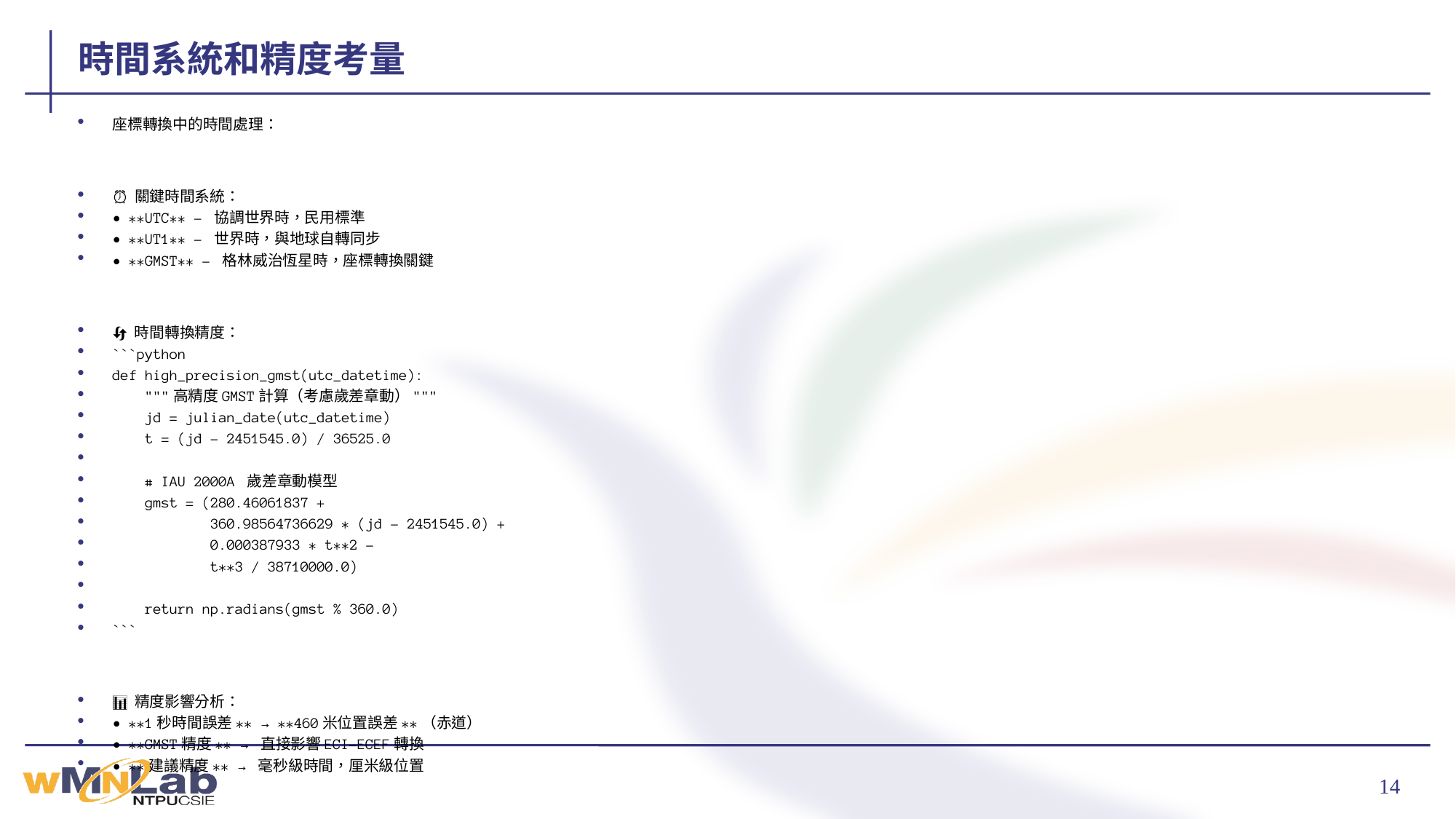

# 時間系統和精度考量
座標轉換中的時間處理：

⏰ 關鍵時間系統：
• **UTC** - 協調世界時，民用標準
• **UT1** - 世界時，與地球自轉同步
• **GMST** - 格林威治恆星時，座標轉換關鍵

🔄 時間轉換精度：
```python
def high_precision_gmst(utc_datetime):
    """高精度GMST計算（考慮歲差章動）"""
    jd = julian_date(utc_datetime)
    t = (jd - 2451545.0) / 36525.0

    # IAU 2000A 歲差章動模型
    gmst = (280.46061837 +
            360.98564736629 * (jd - 2451545.0) +
            0.000387933 * t**2 -
            t**3 / 38710000.0)

    return np.radians(gmst % 360.0)
```

📊 精度影響分析：
• **1秒時間誤差** → **460米位置誤差**（赤道）
• **GMST精度** → 直接影響ECI-ECEF轉換
• **建議精度** → 毫秒級時間，厘米級位置

🎯 實用建議：
• 使用高精度時間函數庫（如Astropy）
• 定期更新地球自轉參數
• 考慮UTC與GPS時間差異